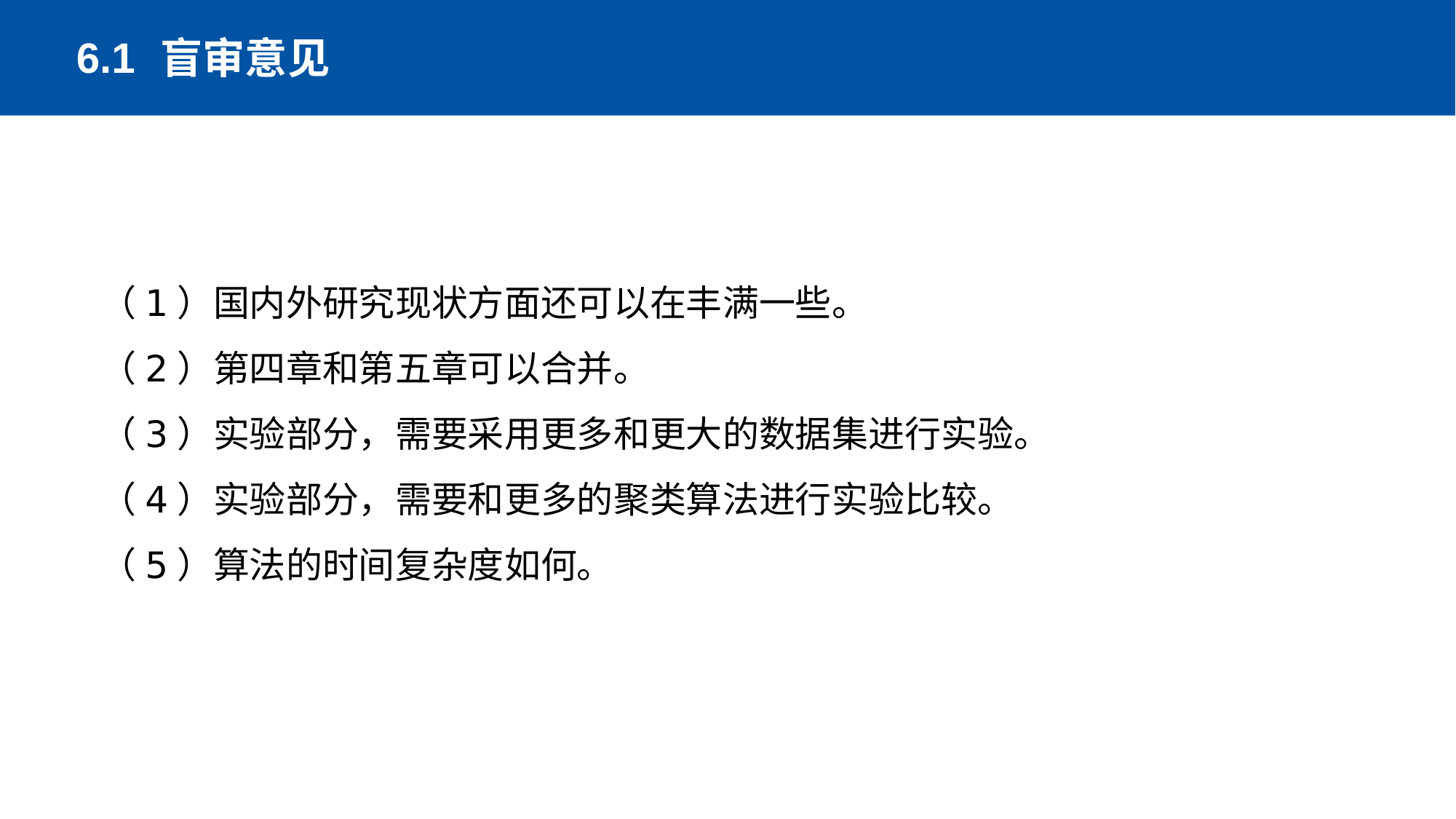

6.1
盲审意见
（1）国内外研究现状方面还可以在丰满一些。
（2）第四章和第五章可以合并。
（3）实验部分，需要采用更多和更大的数据集进行实验。
（4）实验部分，需要和更多的聚类算法进行实验比较。
（5）算法的时间复杂度如何。